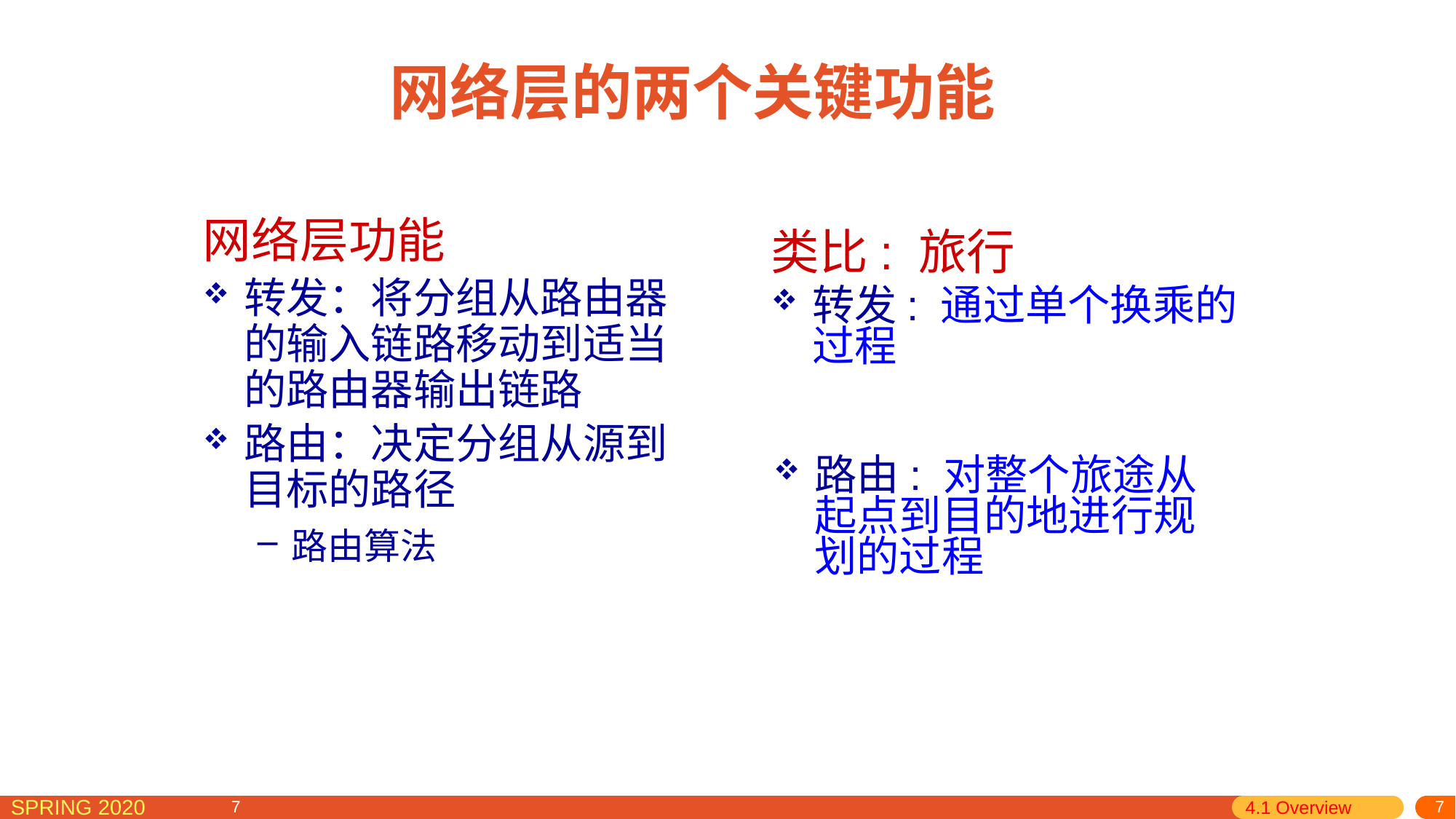

# 网络层的两个关键功能
网络层功能
转发：将分组从路由器的输入链路移动到适当的路由器输出链路
路由：决定分组从源到目标的路径
路由算法

类比: 旅行
转发: 通过单个换乘的过程

路由: 对整个旅途从起点到目的地进行规划的过程
4.1 Overview